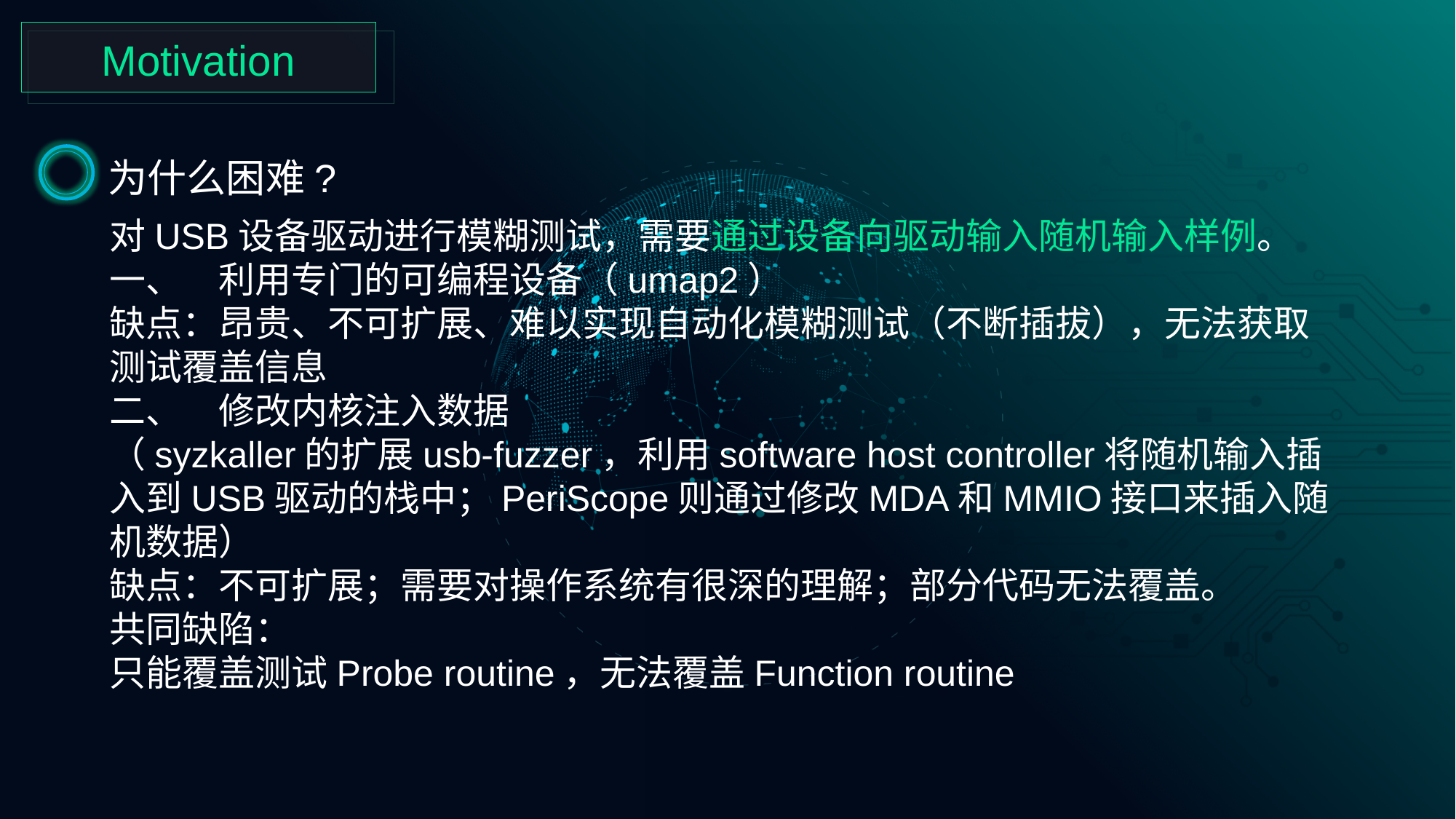

Motivation

为什么困难?
对USB设备驱动进行模糊测试，需要通过设备向驱动输入随机输入样例。
一、	利用专门的可编程设备（umap2）
缺点：昂贵、不可扩展、难以实现自动化模糊测试（不断插拔），无法获取测试覆盖信息
二、	修改内核注入数据
（syzkaller的扩展usb-fuzzer，利用software host controller将随机输入插入到USB驱动的栈中；PeriScope则通过修改MDA和MMIO接口来插入随机数据）
缺点：不可扩展；需要对操作系统有很深的理解；部分代码无法覆盖。
共同缺陷：
只能覆盖测试Probe routine，无法覆盖Function routine